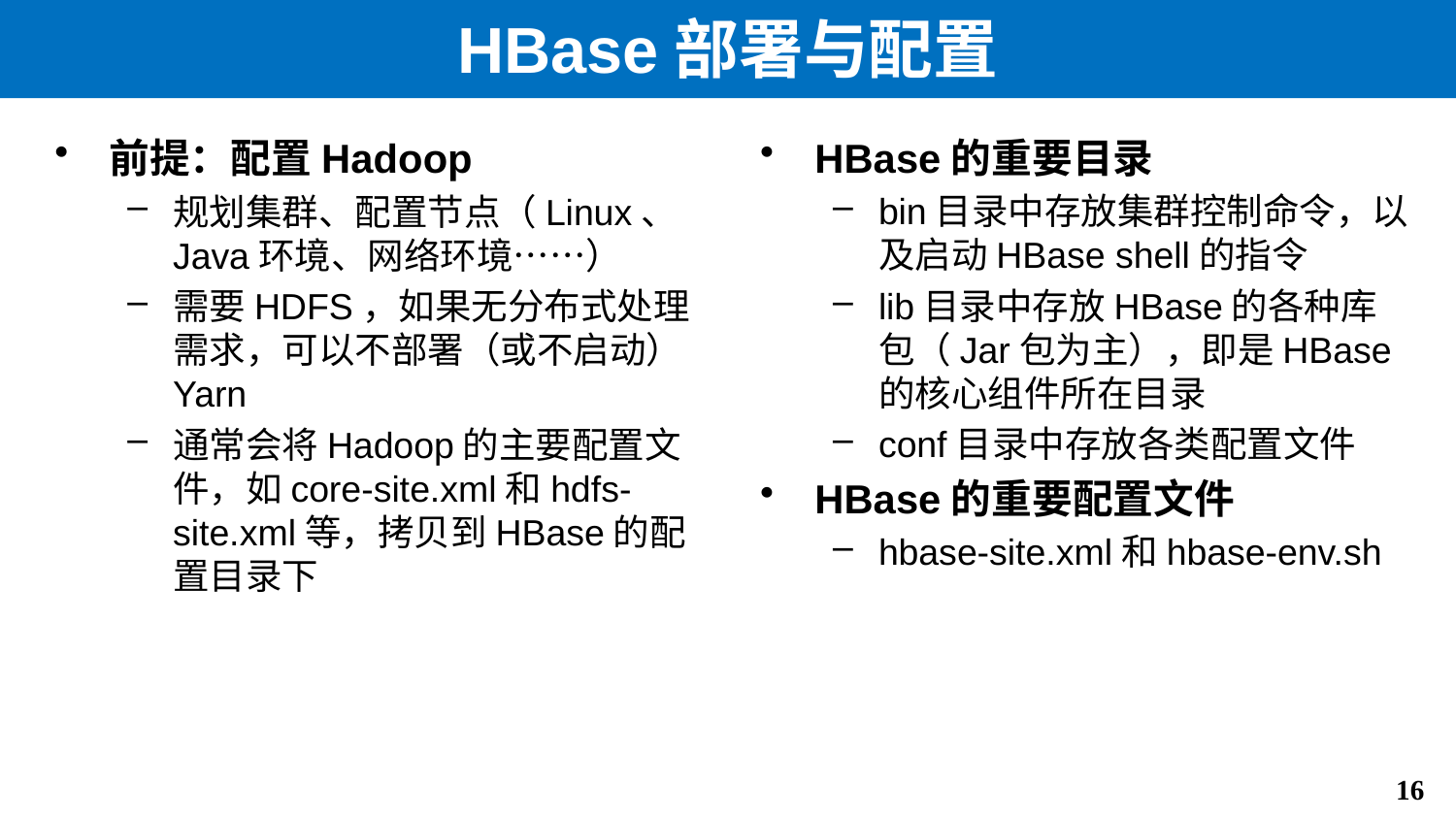

# HBase部署与配置
前提：配置Hadoop
规划集群、配置节点（Linux、Java环境、网络环境……）
需要HDFS，如果无分布式处理需求，可以不部署（或不启动）Yarn
通常会将Hadoop的主要配置文件，如core-site.xml和hdfs-site.xml等，拷贝到HBase的配置目录下
HBase的重要目录
bin目录中存放集群控制命令，以及启动HBase shell的指令
lib目录中存放HBase的各种库包（Jar包为主），即是HBase的核心组件所在目录
conf目录中存放各类配置文件
HBase的重要配置文件
hbase-site.xml和hbase-env.sh